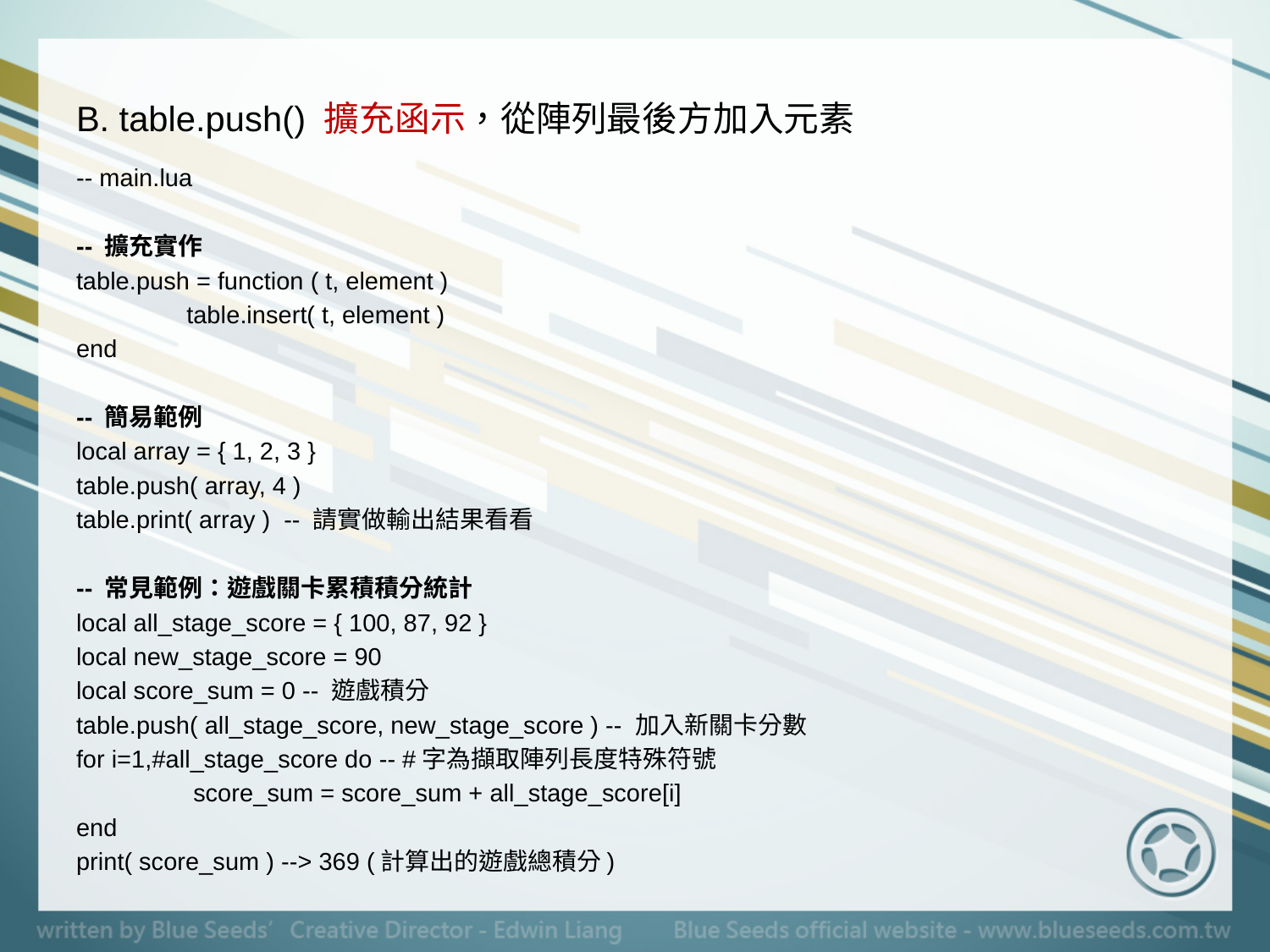

# B. table.push() 擴充函示，從陣列最後方加入元素
-- main.lua

-- 擴充實作
table.push = function ( t, element )
	table.insert( t, element )
end

-- 簡易範例
local array = { 1, 2, 3 }
table.push( array, 4 )
table.print( array )  -- 請實做輸出結果看看

-- 常見範例：遊戲關卡累積積分統計
local all_stage_score = { 100, 87, 92 }
local new_stage_score = 90
local score_sum = 0 -- 遊戲積分
table.push( all_stage_score, new_stage_score ) -- 加入新關卡分數
for i=1,#all_stage_score do -- #字為擷取陣列長度特殊符號
	 score_sum = score_sum + all_stage_score[i]
end
print( score_sum ) --> 369 (計算出的遊戲總積分)